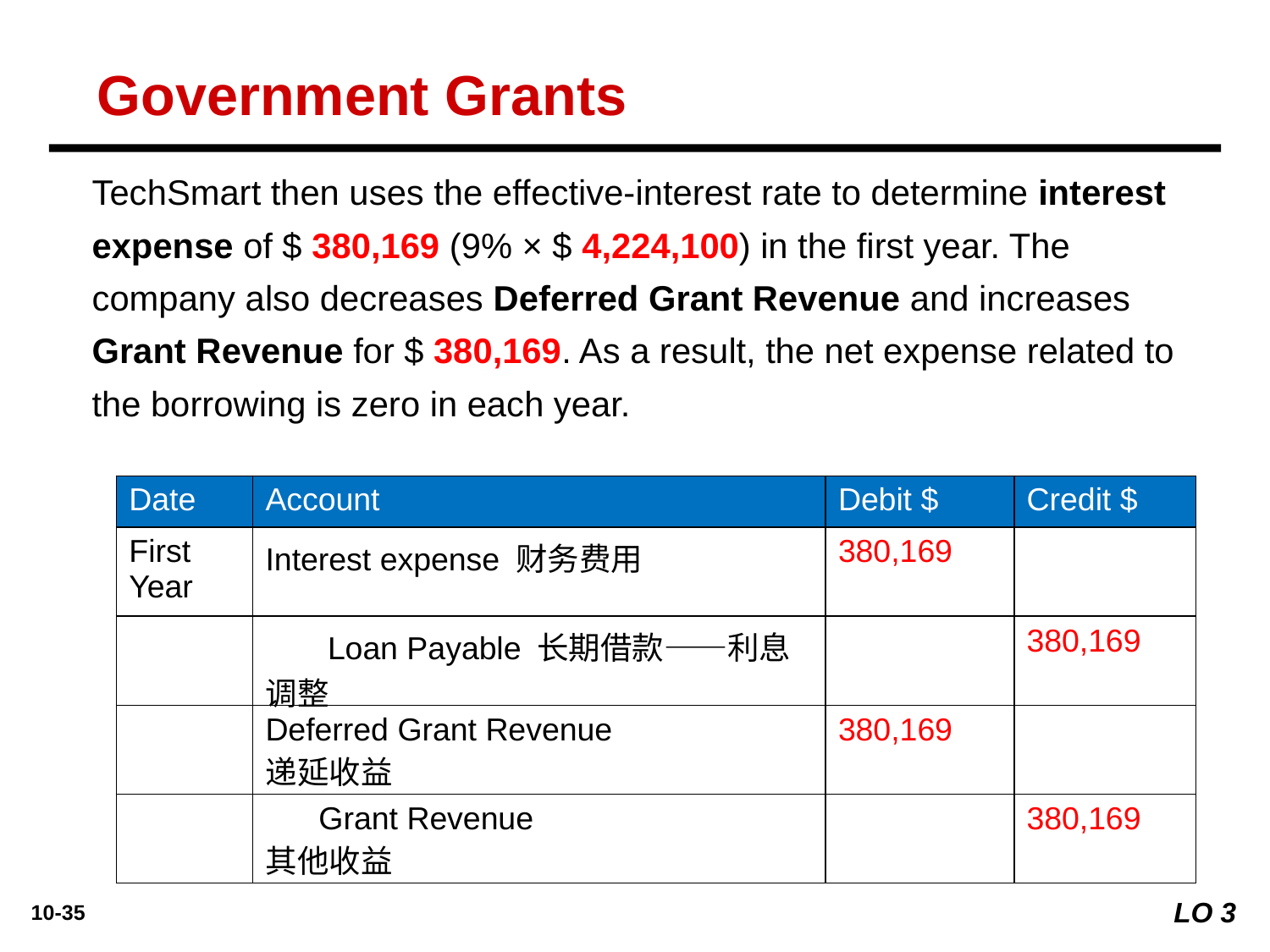

Government Grants

TechSmart then uses the eﬀective-interest rate to determine interest expense of $ 380,169 (9% × $ 4,224,100) in the ﬁrst year. The company also decreases Deferred Grant Revenue and increases Grant Revenue for $ 380,169. As a result, the net expense related to the borrowing is zero in each year.
| Date | Account | Debit $ | Credit $ |
| --- | --- | --- | --- |
| First Year | Interest expense 财务费用 | 380,169 |  |
|  | Loan Payable 长期借款——利息调整 |  | 380,169 |
|  | Deferred Grant Revenue 递延收益 | 380,169 |  |
|  | Grant Revenue 其他收益 |  | 380,169 |
LO 3